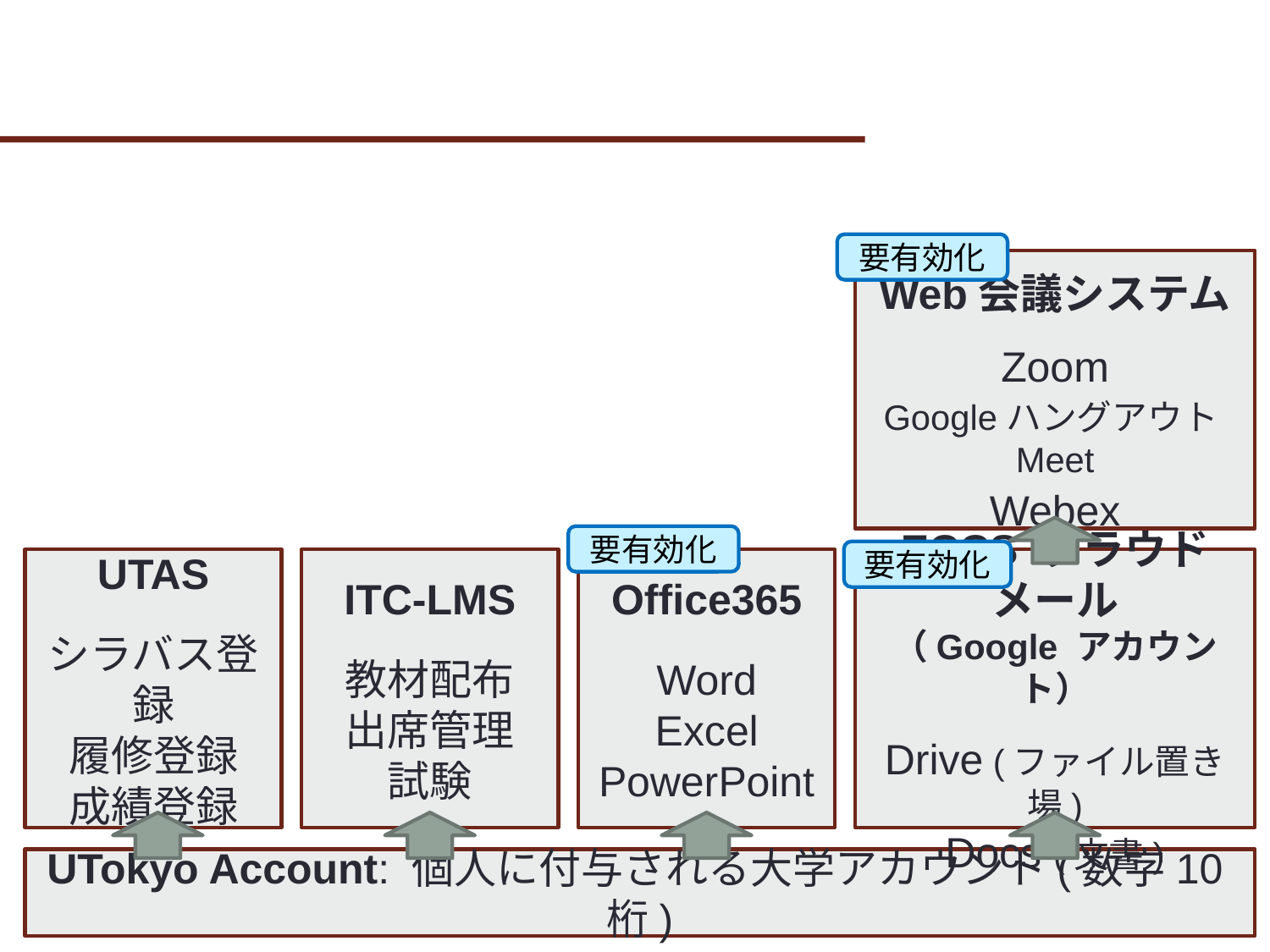

要有効化

Web会議システム

Zoom

GoogleハングアウトMeet

Webex

要有効化
要有効化

ECCS クラウドメール
（Google アカウント）

Drive (ファイル置き場)
Docs (文書)
UTAS

シラバス登録
履修登録
成績登録
ITC-LMS

教材配布
出席管理
試験
Office365

Word
Excel
PowerPoint

UTokyo Account: 個人に付与される大学アカウント(数字10桁)